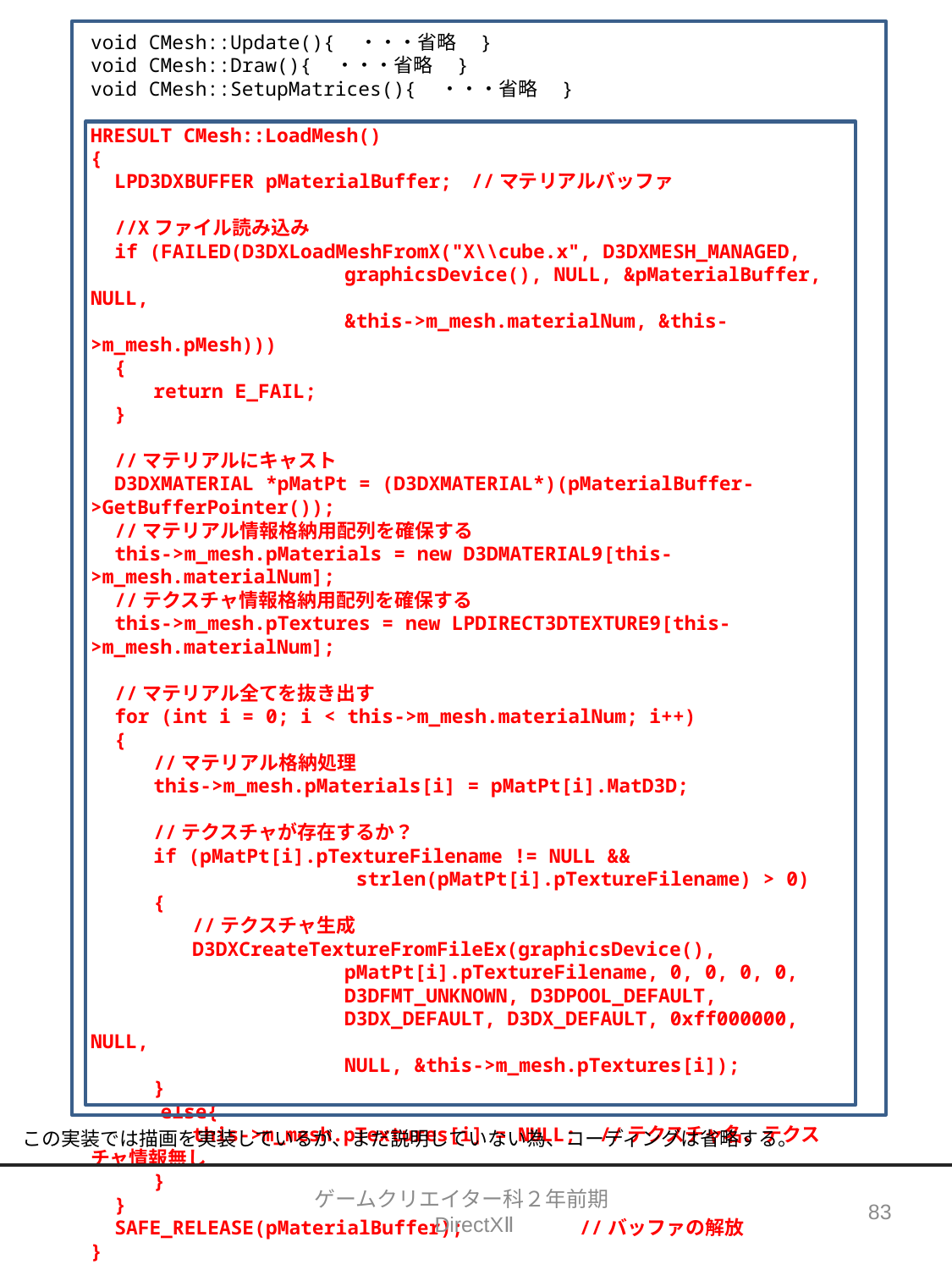

void CMesh::Update(){　・・・省略　}
void CMesh::Draw(){　・・・省略　}
void CMesh::SetupMatrices(){　・・・省略　}

HRESULT CMesh::LoadMesh()
{
　LPD3DXBUFFER pMaterialBuffer;	//マテリアルバッファ

　//Xファイル読み込み
　if (FAILED(D3DXLoadMeshFromX("X\\cube.x", D3DXMESH_MANAGED,
		graphicsDevice(), NULL, &pMaterialBuffer, NULL,
		&this->m_mesh.materialNum, &this->m_mesh.pMesh)))
　{
　　　return E_FAIL;
　}

　//マテリアルにキャスト
　D3DXMATERIAL *pMatPt = (D3DXMATERIAL*)(pMaterialBuffer->GetBufferPointer());
　//マテリアル情報格納用配列を確保する
　this->m_mesh.pMaterials = new D3DMATERIAL9[this->m_mesh.materialNum];
　//テクスチャ情報格納用配列を確保する
　this->m_mesh.pTextures = new LPDIRECT3DTEXTURE9[this->m_mesh.materialNum];

　//マテリアル全てを抜き出す
　for (int i = 0; i < this->m_mesh.materialNum; i++)
　{
　　　//マテリアル格納処理
　　　this->m_mesh.pMaterials[i] = pMatPt[i].MatD3D;

　　　//テクスチャが存在するか？
　　　if (pMatPt[i].pTextureFilename != NULL &&
		 strlen(pMatPt[i].pTextureFilename) > 0)
　　　{
　　　　　//テクスチャ生成
　　　　　D3DXCreateTextureFromFileEx(graphicsDevice(),
　　　　　　　　	pMatPt[i].pTextureFilename, 0, 0, 0, 0,
		D3DFMT_UNKNOWN, D3DPOOL_DEFAULT,
		D3DX_DEFAULT, D3DX_DEFAULT, 0xff000000, NULL,
		NULL, &this->m_mesh.pTextures[i]);
　　　}
      else{
　　　　　this->m_mesh.pTextures[i] = NULL;  //テクスチャ名、テクスチャ情報無し
　　　}
　}
　SAFE_RELEASE(pMaterialBuffer);          //バッファの解放
}

この実装では描画を実装しているが、まだ説明していない為、コーディングは省略する。
ゲームクリエイター科２年前期　DirectXⅡ
83